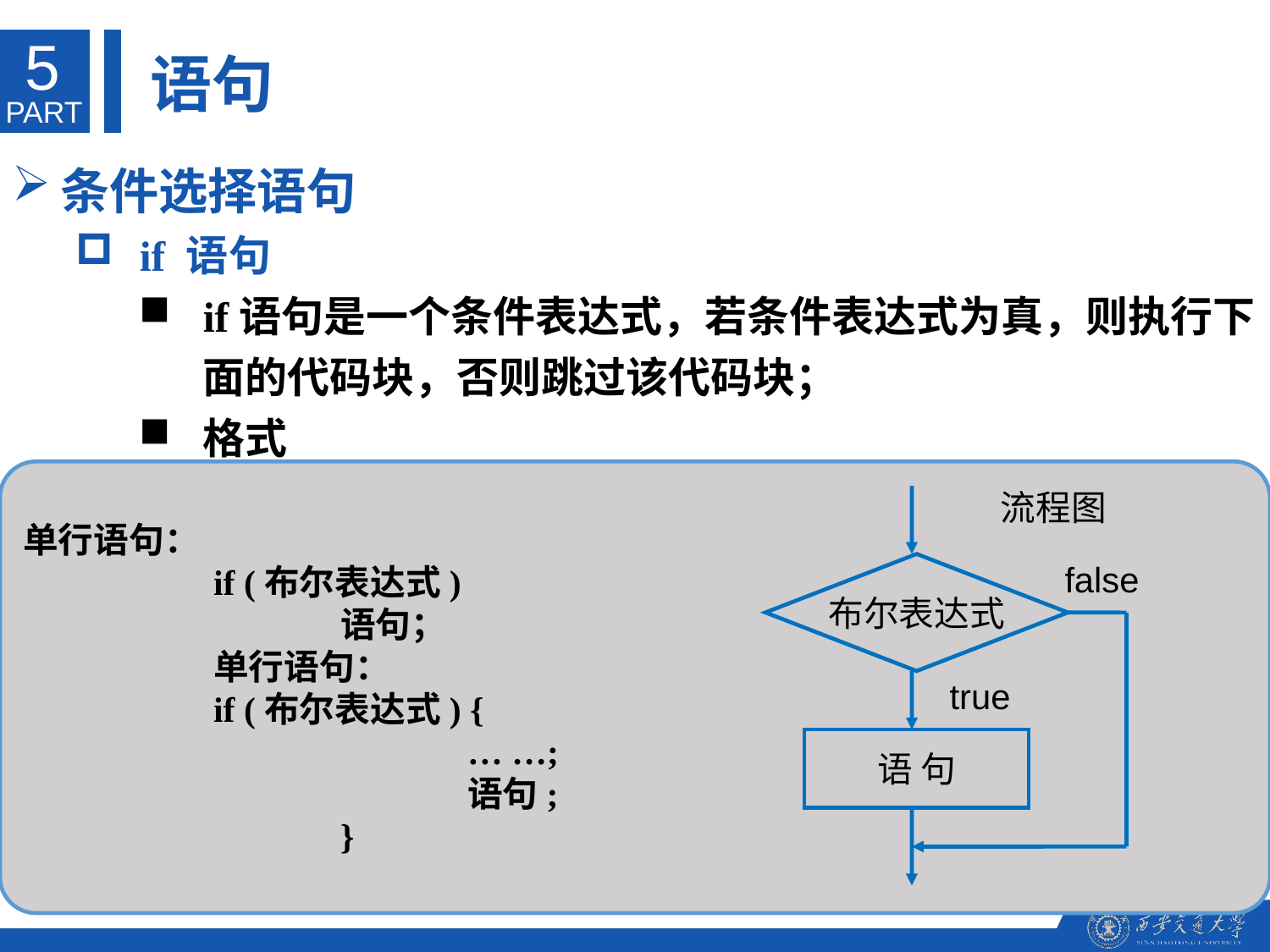

5
语句
PART
条件选择语句
if 语句
if语句是一个条件表达式，若条件表达式为真，则执行下面的代码块，否则跳过该代码块；
格式

单行语句：
if (布尔表达式)
	语句；
单行语句：
if (布尔表达式) {
		… …;
		语句;
	}

流程图

布尔表达式
false

true
语 句